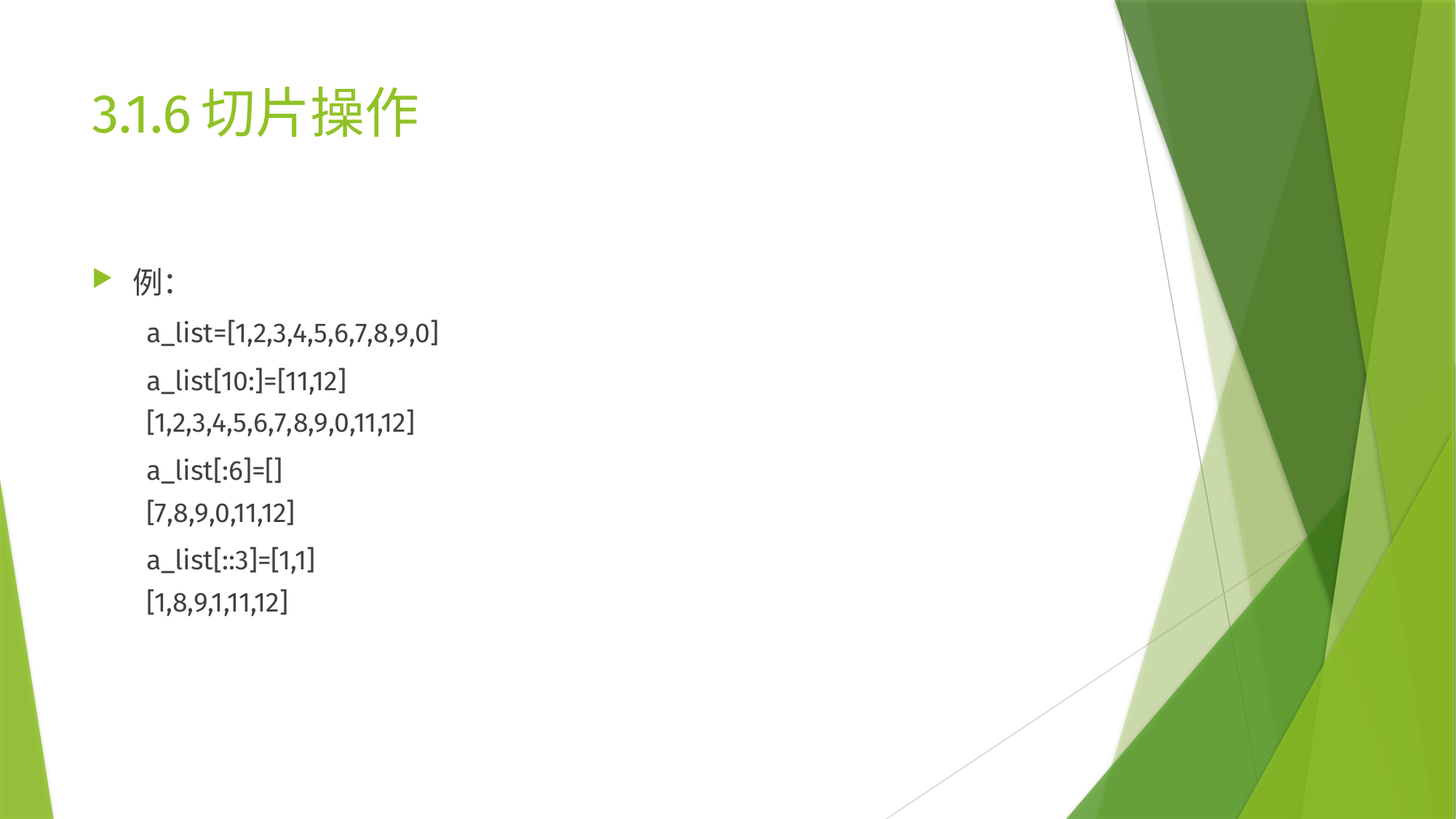

# 3.1.6	切片操作
例：
a_list=[1,2,3,4,5,6,7,8,9,0]
a_list[10:]=[11,12]
[1,2,3,4,5,6,7,8,9,0,11,12]
a_list[:6]=[]
[7,8,9,0,11,12]
a_list[::3]=[1,1]
[1,8,9,1,11,12]